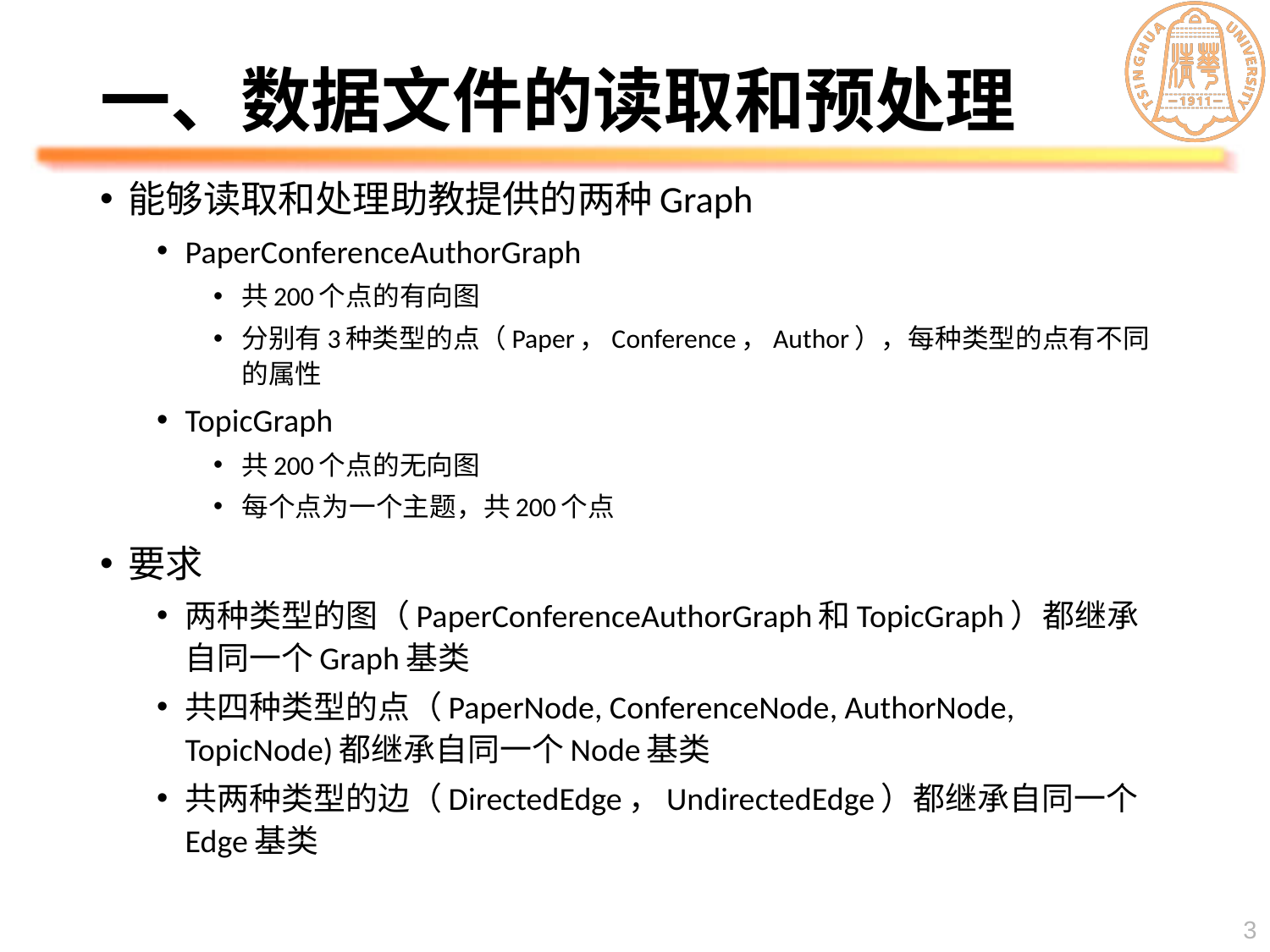

# 一、数据文件的读取和预处理
能够读取和处理助教提供的两种Graph
PaperConferenceAuthorGraph
共200个点的有向图
分别有3种类型的点（Paper，Conference，Author），每种类型的点有不同的属性
TopicGraph
共200个点的无向图
每个点为一个主题，共200个点
要求
两种类型的图（PaperConferenceAuthorGraph和TopicGraph）都继承自同一个Graph基类
共四种类型的点（PaperNode, ConferenceNode, AuthorNode, TopicNode)都继承自同一个Node基类
共两种类型的边（DirectedEdge，UndirectedEdge）都继承自同一个Edge基类
3